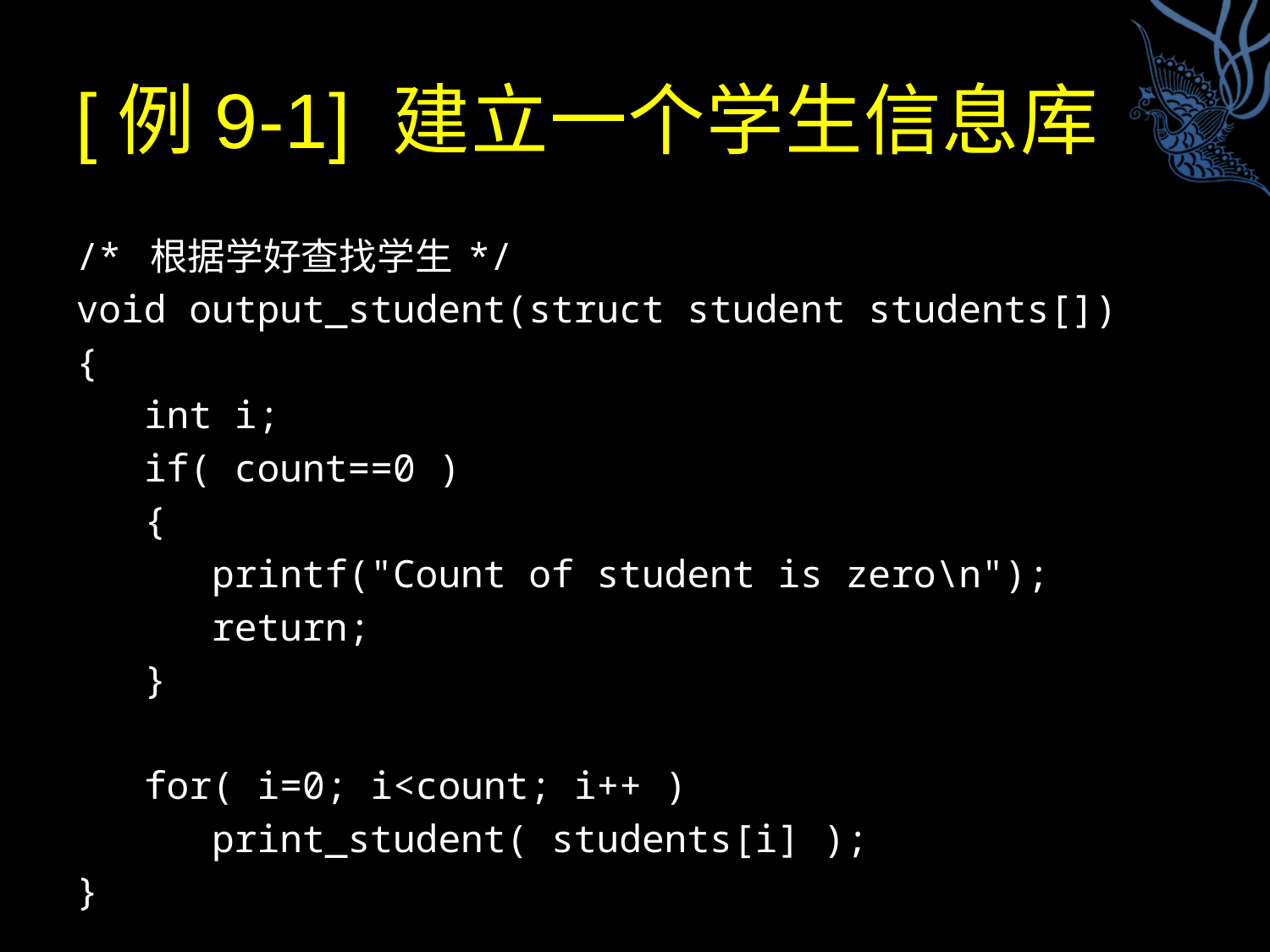

# [例9-1] 建立一个学生信息库
/* 根据学好查找学生 */
void output_student(struct student students[])
{
   int i;
   if( count==0 )
   {
      printf("Count of student is zero\n");
      return;
   }

   for( i=0; i<count; i++ )
      print_student( students[i] );
}